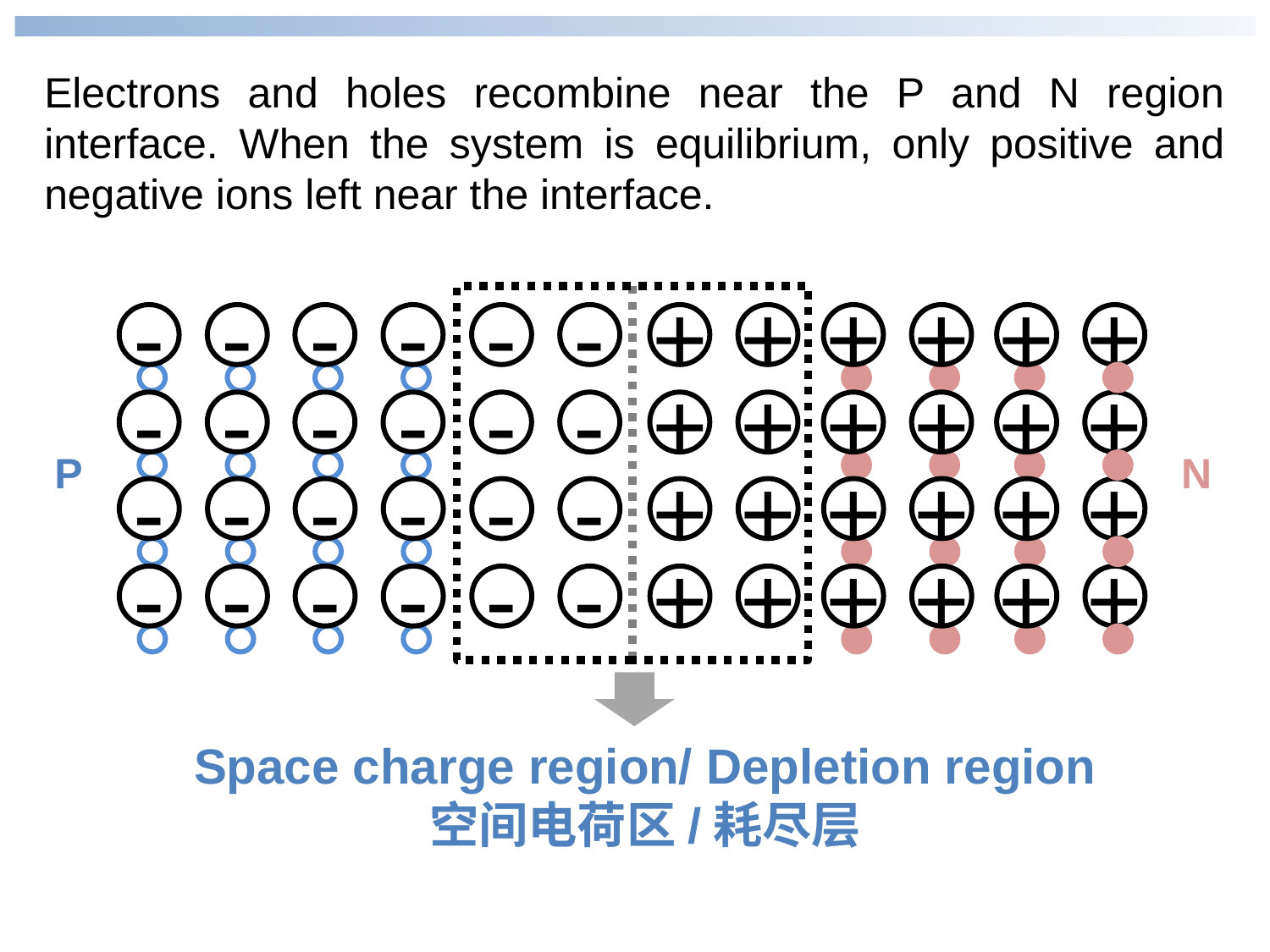

Electrons and holes recombine near the P and N region interface. When the system is equilibrium, only positive and negative ions left near the interface.

-
-
-
-
-
-
-
-
-
-
-
-
-
-
-
-
-
-
-
-
-
-
-
-
+
+
+
+
+
+
+
+
+
+
+
+
+
+
+
+
+
+
+
+
+
+
+
+

P
N

Space charge region/ Depletion region
空间电荷区/耗尽层